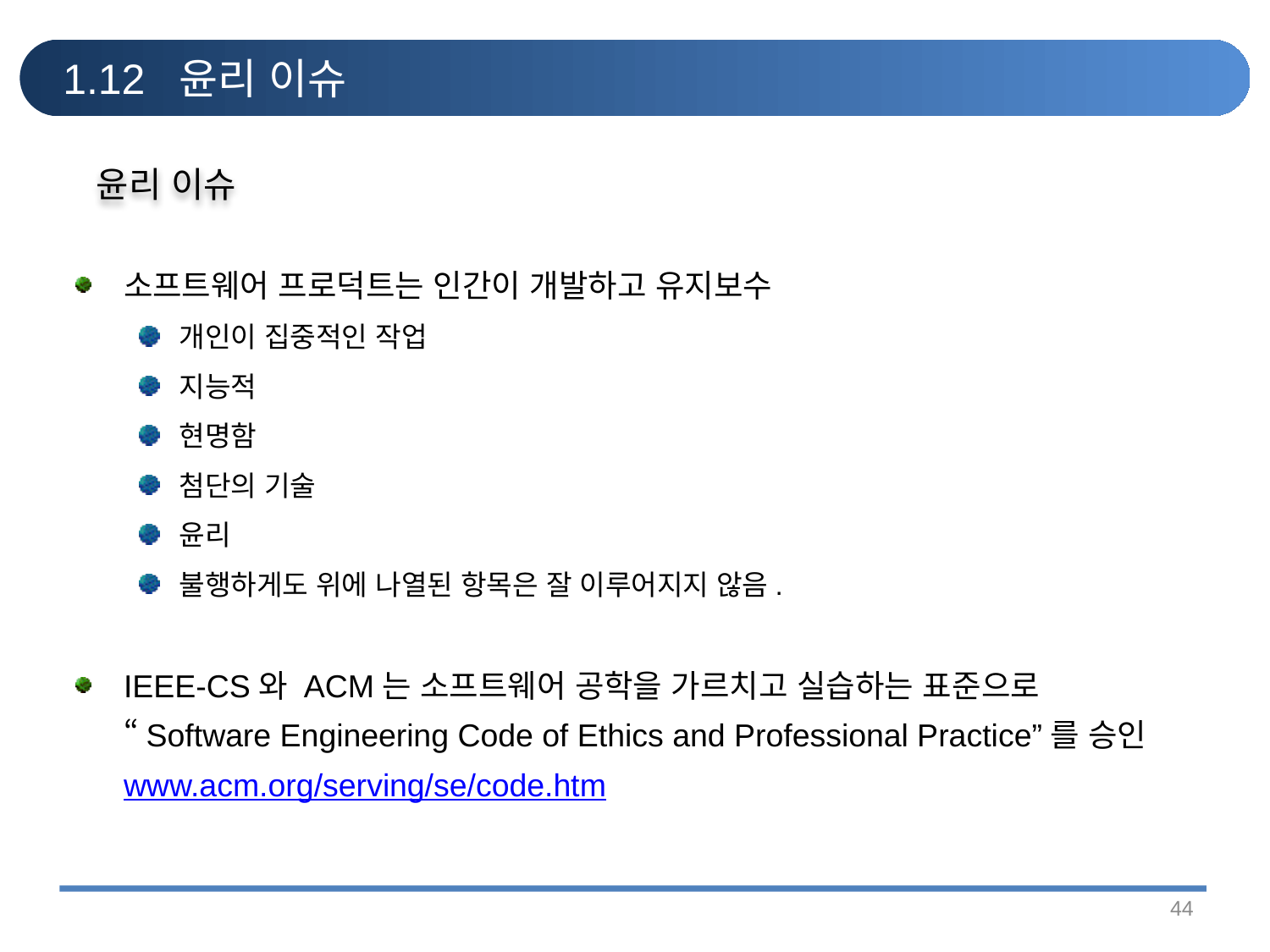

# 1.12  윤리 이슈
윤리 이슈
소프트웨어 프로덕트는 인간이 개발하고 유지보수
개인이 집중적인 작업
지능적
현명함
첨단의 기술
윤리
불행하게도 위에 나열된 항목은 잘 이루어지지 않음.

IEEE-CS와 ACM는 소프트웨어 공학을 가르치고 실습하는 표준으로 “Software Engineering Code of Ethics and Professional Practice”를 승인 www.acm.org/serving/se/code.htm
44